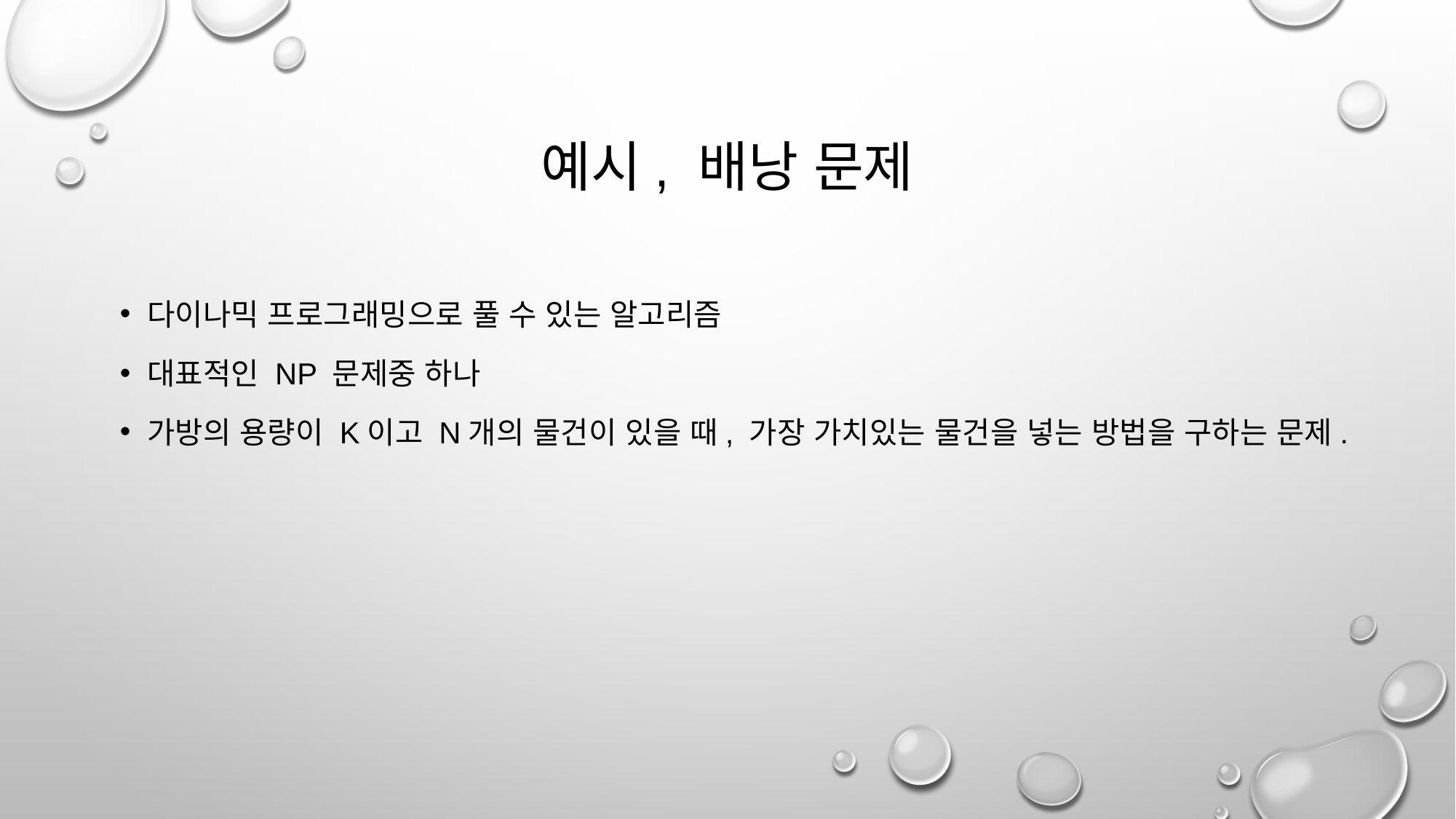

# 예시, 배낭 문제
다이나믹 프로그래밍으로 풀 수 있는 알고리즘
대표적인 NP 문제중 하나
가방의 용량이 k이고 n개의 물건이 있을 때, 가장 가치있는 물건을 넣는 방법을 구하는 문제.